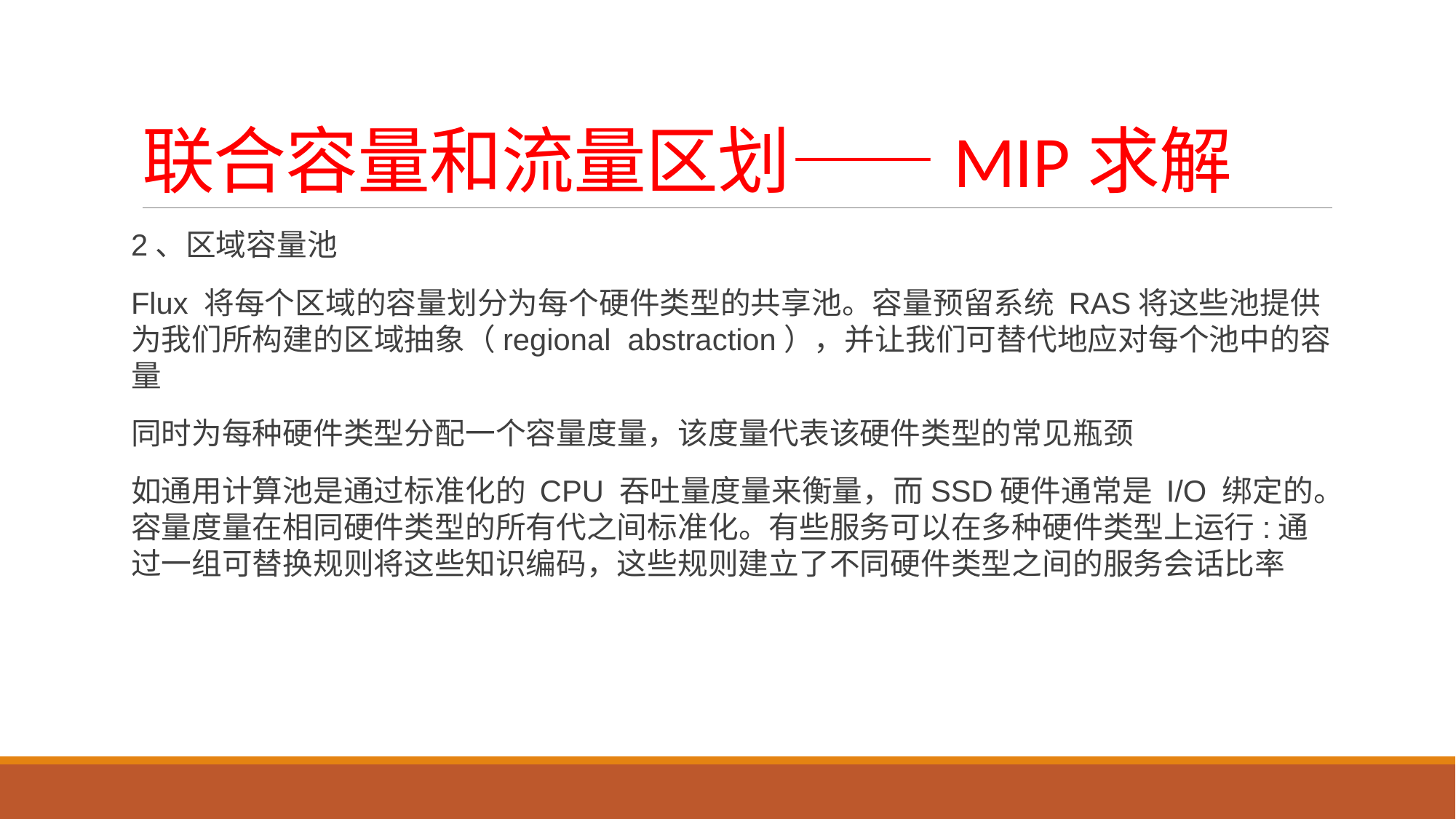

# 联合容量和流量区划——MIP求解
2、区域容量池
Flux 将每个区域的容量划分为每个硬件类型的共享池。容量预留系统 RAS将这些池提供为我们所构建的区域抽象（regional  abstraction），并让我们可替代地应对每个池中的容量
同时为每种硬件类型分配一个容量度量，该度量代表该硬件类型的常见瓶颈
如通用计算池是通过标准化的 CPU 吞吐量度量来衡量，而SSD硬件通常是 I/O 绑定的。容量度量在相同硬件类型的所有代之间标准化。有些服务可以在多种硬件类型上运行:通过一组可替换规则将这些知识编码，这些规则建立了不同硬件类型之间的服务会话比率